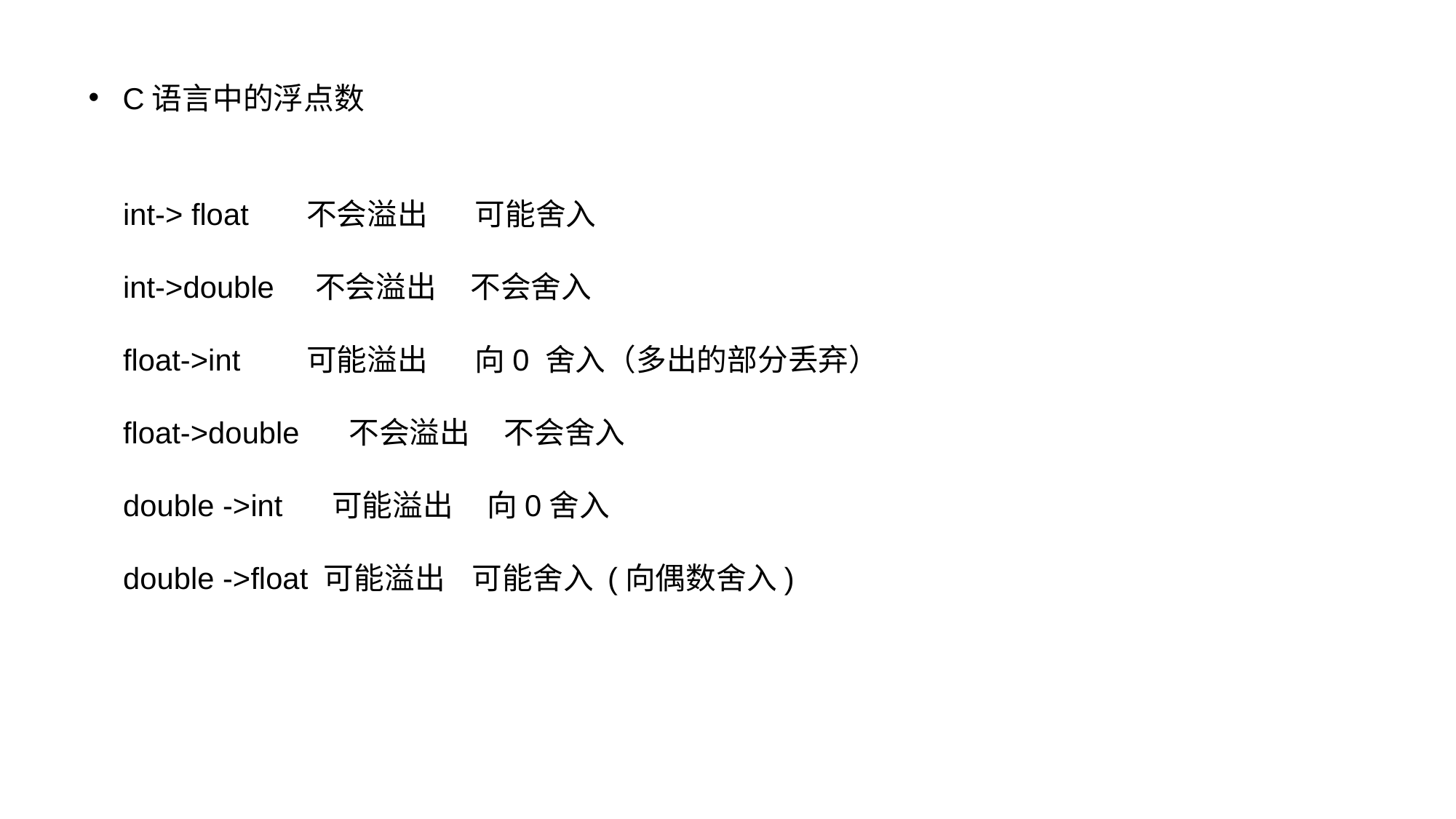

C语言中的浮点数
int-> float      不会溢出       可能舍入

int->double    不会溢出     不会舍入

float->int       可能溢出       向0 舍入（多出的部分丢弃）

float->double     不会溢出     不会舍入

double ->int     可能溢出     向0舍入

double ->float 可能溢出    可能舍入 (向偶数舍入)